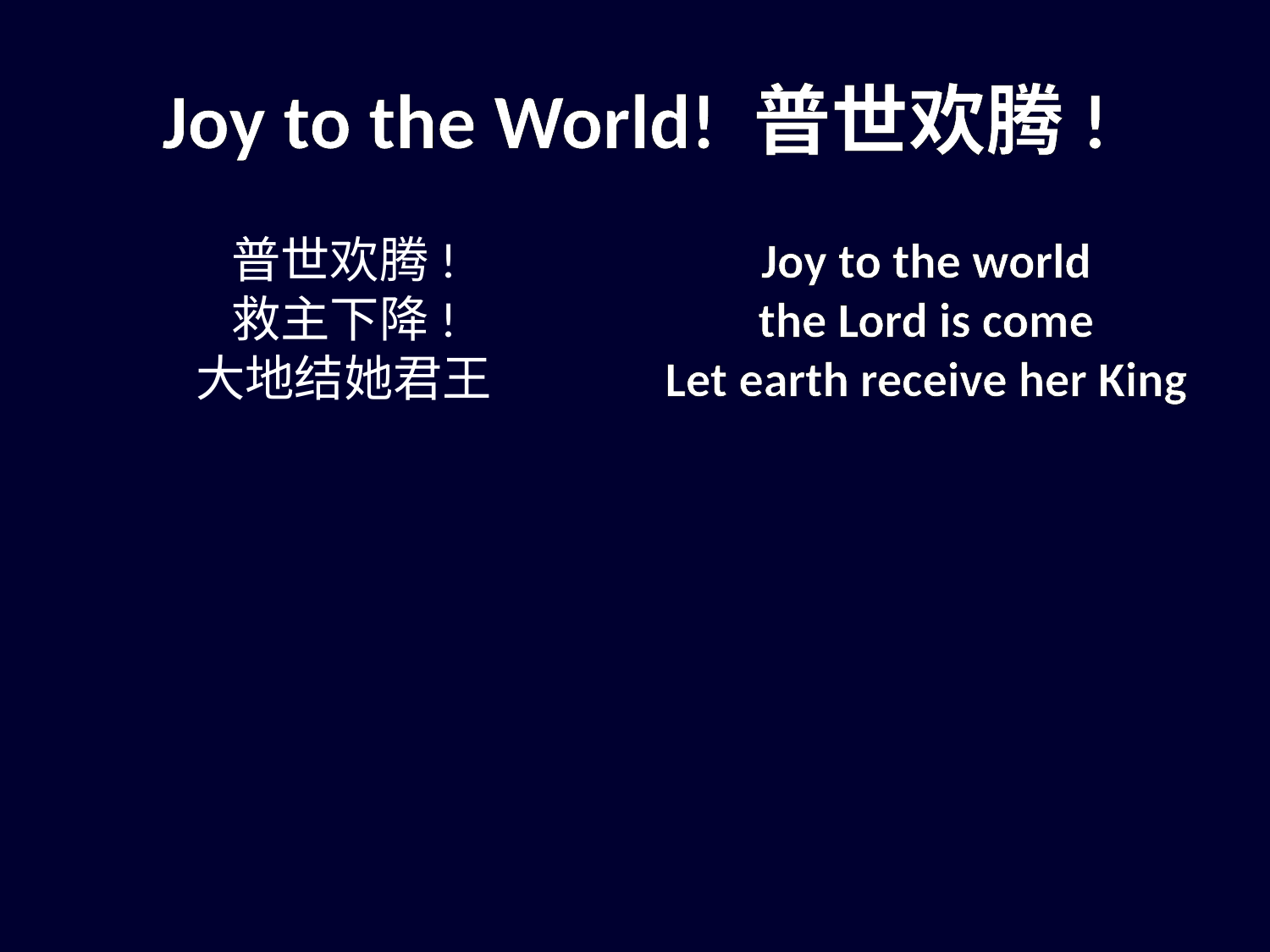

# Joy to the World! 普世欢腾!
普世欢腾!
救主下降!
大地结她君王
Joy to the world
the Lord is come
Let earth receive her King